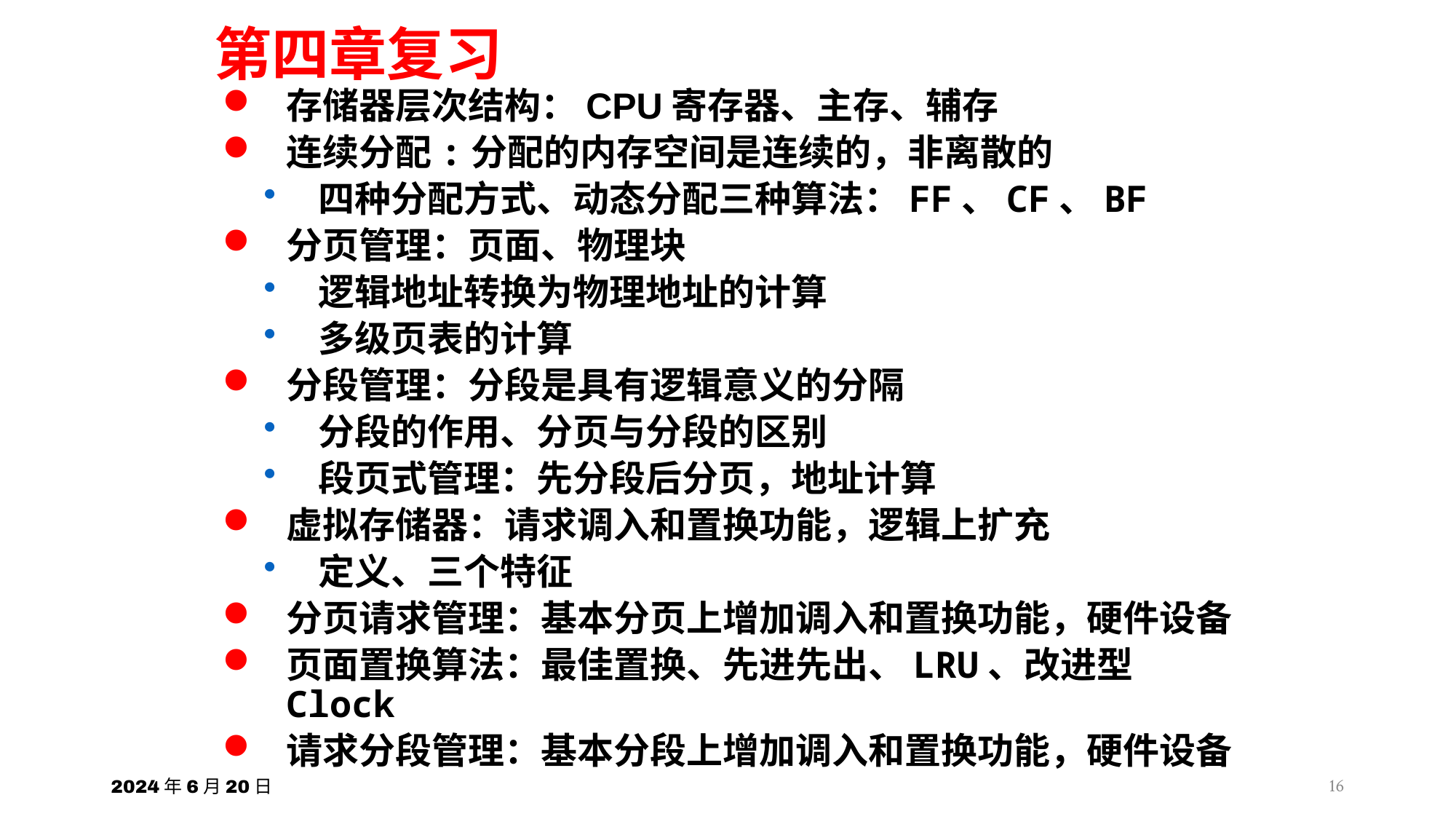

第四章复习
存储器层次结构：CPU寄存器、主存、辅存
连续分配:分配的内存空间是连续的，非离散的
四种分配方式、动态分配三种算法：FF、CF、BF
分页管理：页面、物理块
逻辑地址转换为物理地址的计算
多级页表的计算
分段管理：分段是具有逻辑意义的分隔
分段的作用、分页与分段的区别
段页式管理：先分段后分页，地址计算
虚拟存储器：请求调入和置换功能，逻辑上扩充
定义、三个特征
分页请求管理：基本分页上增加调入和置换功能，硬件设备
页面置换算法：最佳置换、先进先出、LRU、改进型Clock
请求分段管理：基本分段上增加调入和置换功能，硬件设备
2024年6月20日
16